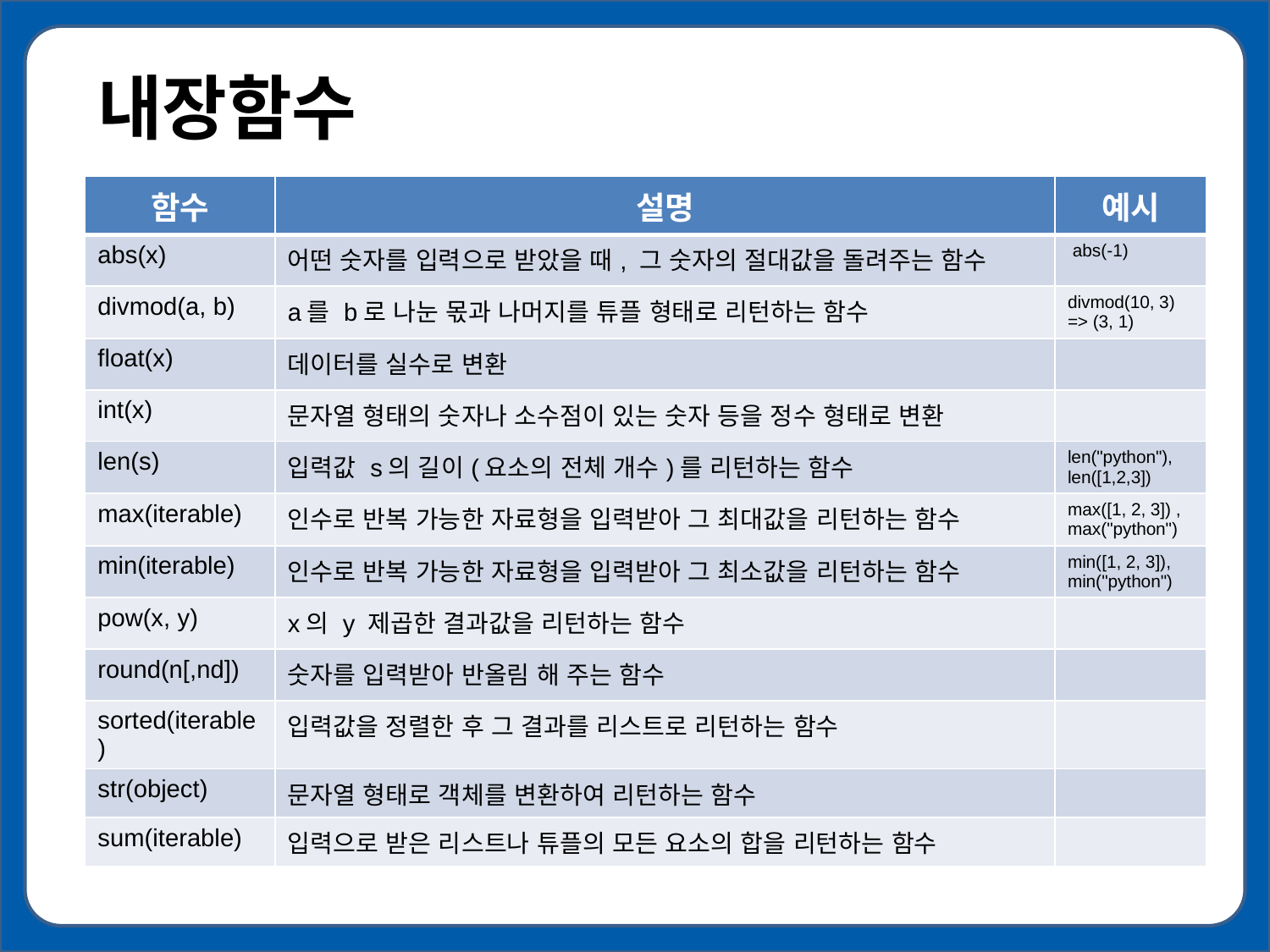

# 내장함수
| 함수 | 설명 | 예시 |
| --- | --- | --- |
| abs(x) | 어떤 숫자를 입력으로 받았을 때, 그 숫자의 절대값을 돌려주는 함수 | abs(-1) |
| divmod(a, b) | a를 b로 나눈 몫과 나머지를 튜플 형태로 리턴하는 함수 | divmod(10, 3) => (3, 1) |
| float(x) | 데이터를 실수로 변환 |  |
| int(x) | 문자열 형태의 숫자나 소수점이 있는 숫자 등을 정수 형태로 변환 |  |
| len(s) | 입력값 s의 길이(요소의 전체 개수)를 리턴하는 함수 | len("python"), len([1,2,3]) |
| max(iterable) | 인수로 반복 가능한 자료형을 입력받아 그 최대값을 리턴하는 함수 | max([1, 2, 3]) , max("python") |
| min(iterable) | 인수로 반복 가능한 자료형을 입력받아 그 최소값을 리턴하는 함수 | min([1, 2, 3]), min("python") |
| pow(x, y) | x의 y 제곱한 결과값을 리턴하는 함수 |  |
| round(n[,nd]) | 숫자를 입력받아 반올림 해 주는 함수 |  |
| sorted(iterable) | 입력값을 정렬한 후 그 결과를 리스트로 리턴하는 함수 |  |
| str(object) | 문자열 형태로 객체를 변환하여 리턴하는 함수 |  |
| sum(iterable) | 입력으로 받은 리스트나 튜플의 모든 요소의 합을 리턴하는 함수 |  |